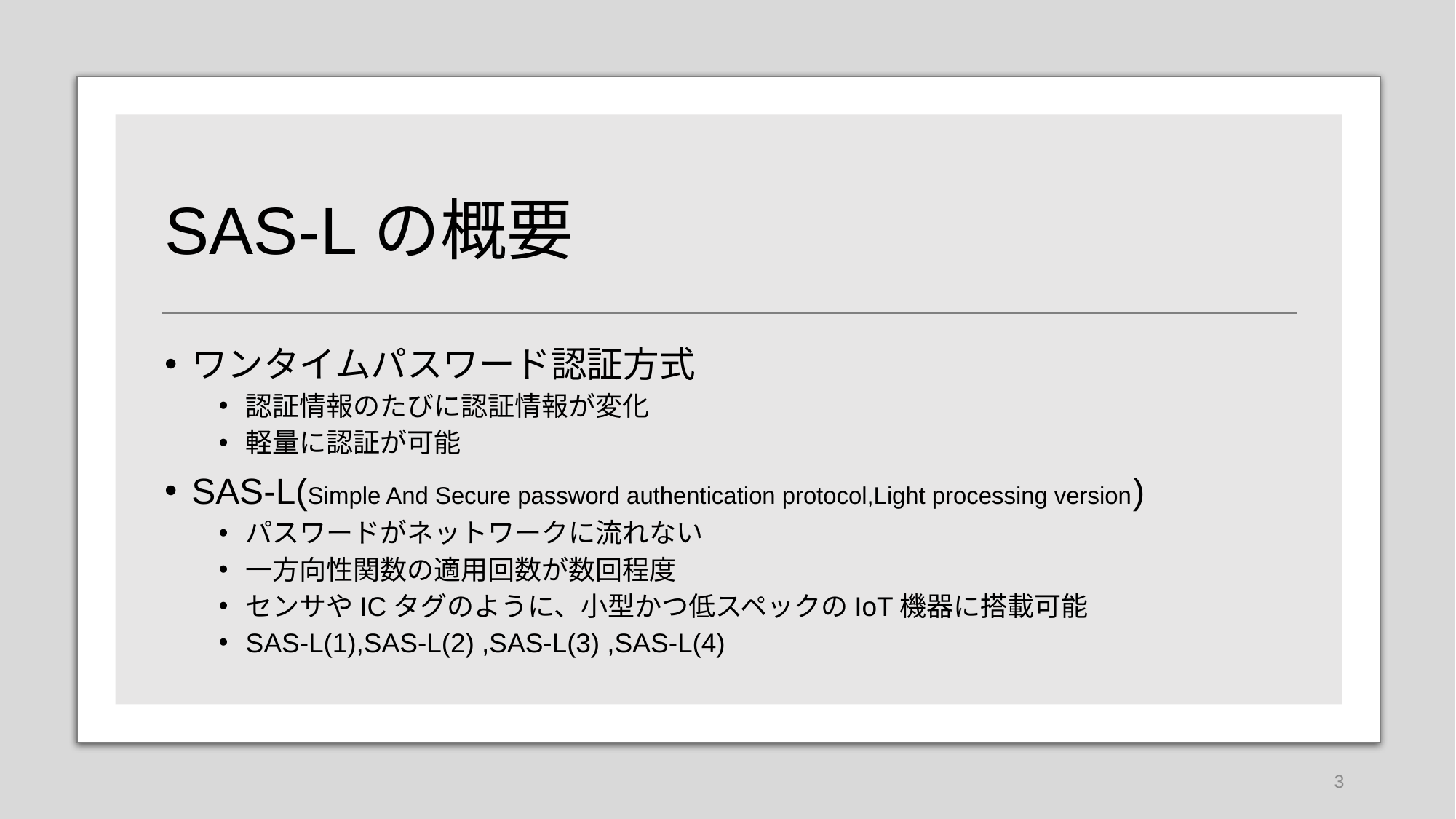

# SAS-Lの概要
ワンタイムパスワード認証方式
認証情報のたびに認証情報が変化
軽量に認証が可能
SAS-L(Simple And Secure password authentication protocol,Light processing version)
パスワードがネットワークに流れない
一方向性関数の適用回数が数回程度
センサやICタグのように、小型かつ低スペックのIoT機器に搭載可能
SAS-L(1),SAS-L(2) ,SAS-L(3) ,SAS-L(4)
3